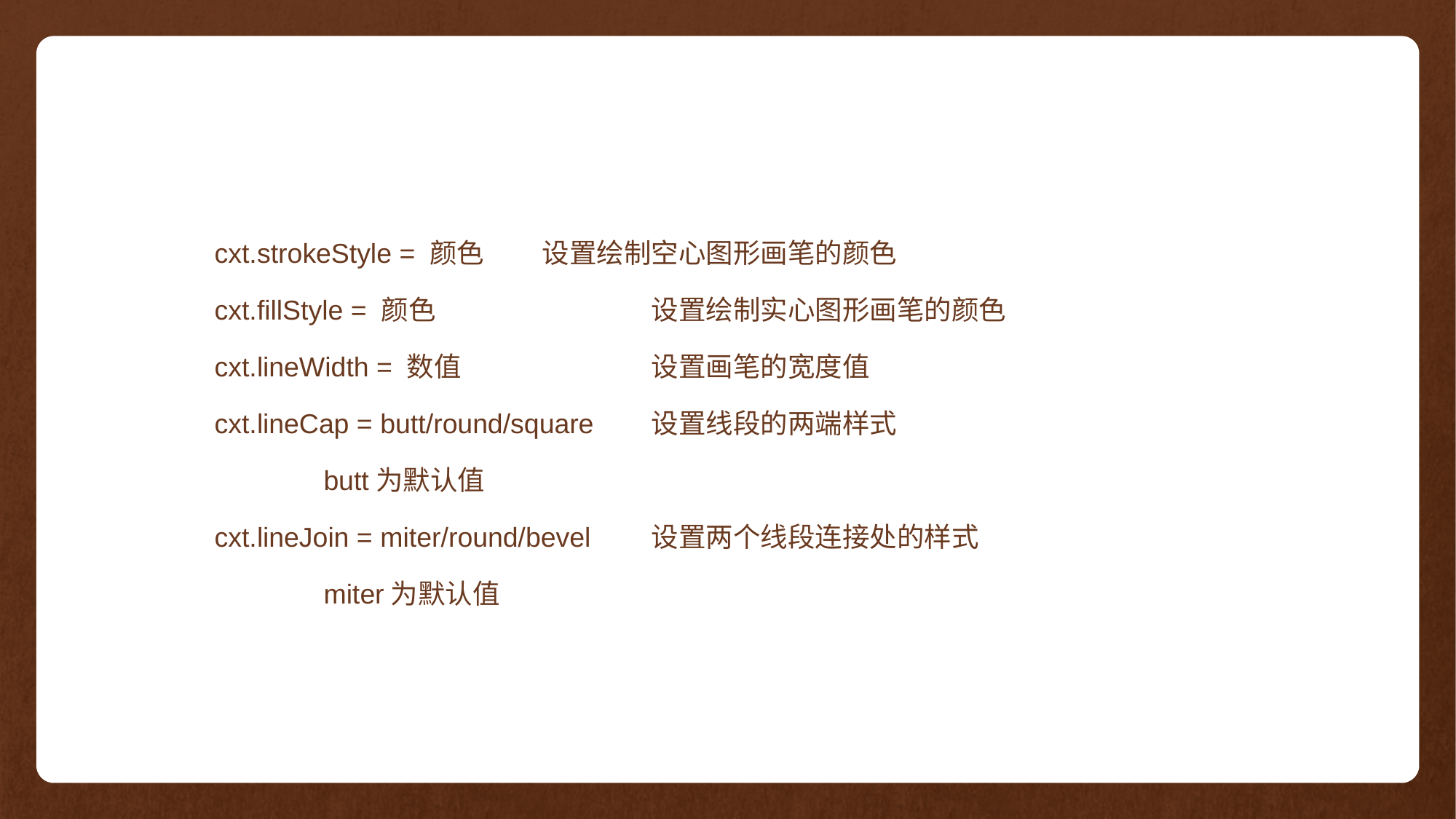

cxt.strokeStyle = 颜色    	设置绘制空心图形画笔的颜色
cxt.fillStyle = 颜色		设置绘制实心图形画笔的颜色
cxt.lineWidth = 数值		设置画笔的宽度值
cxt.lineCap = butt/round/square 	设置线段的两端样式
	butt为默认值
cxt.lineJoin = miter/round/bevel	设置两个线段连接处的样式
	miter为默认值